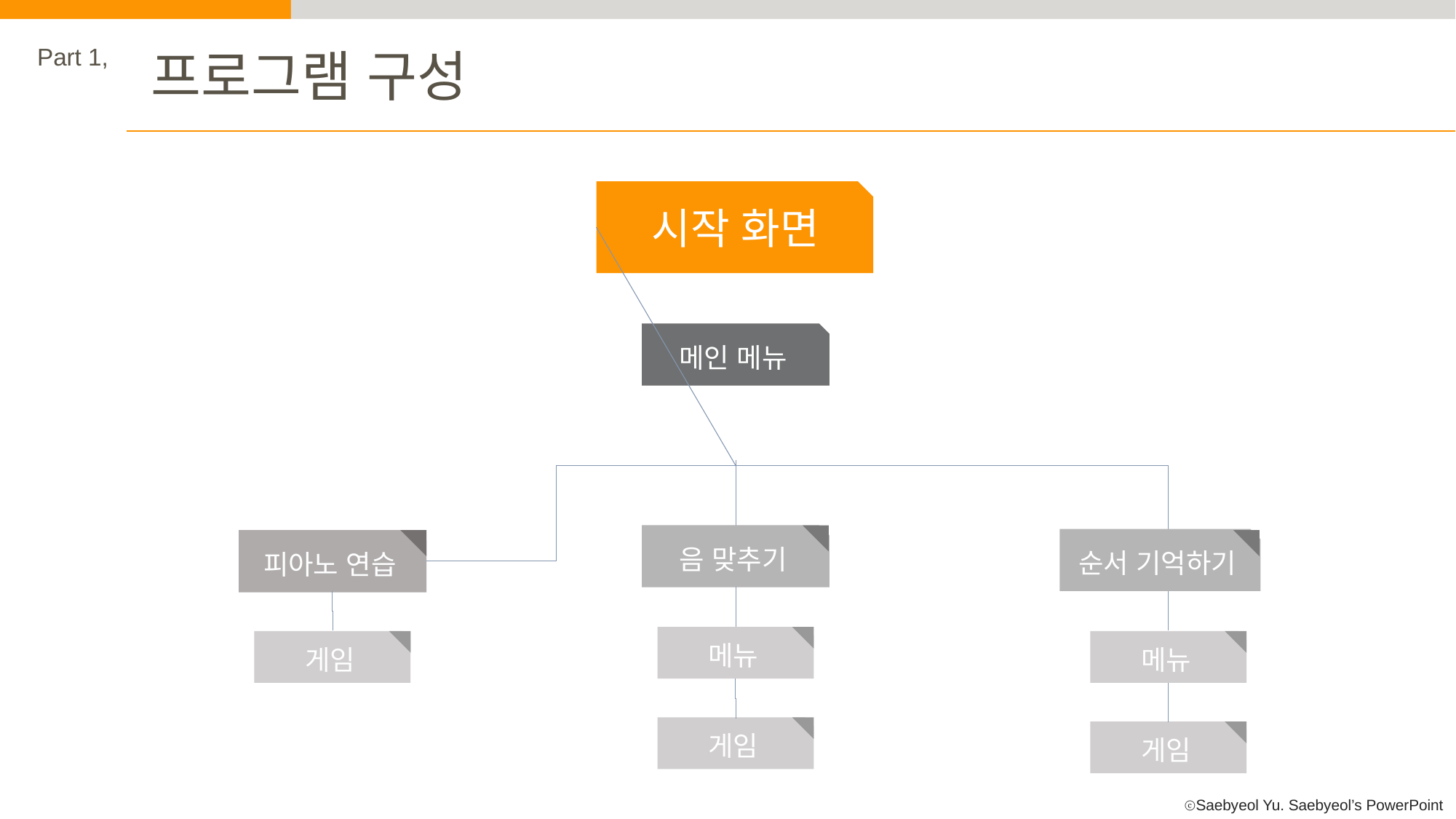

Part 1,
프로그램 구성

시작 화면
메인 메뉴
음 맞추기

순서 기억하기
피아노 연습

메뉴

게임

메뉴

게임

게임